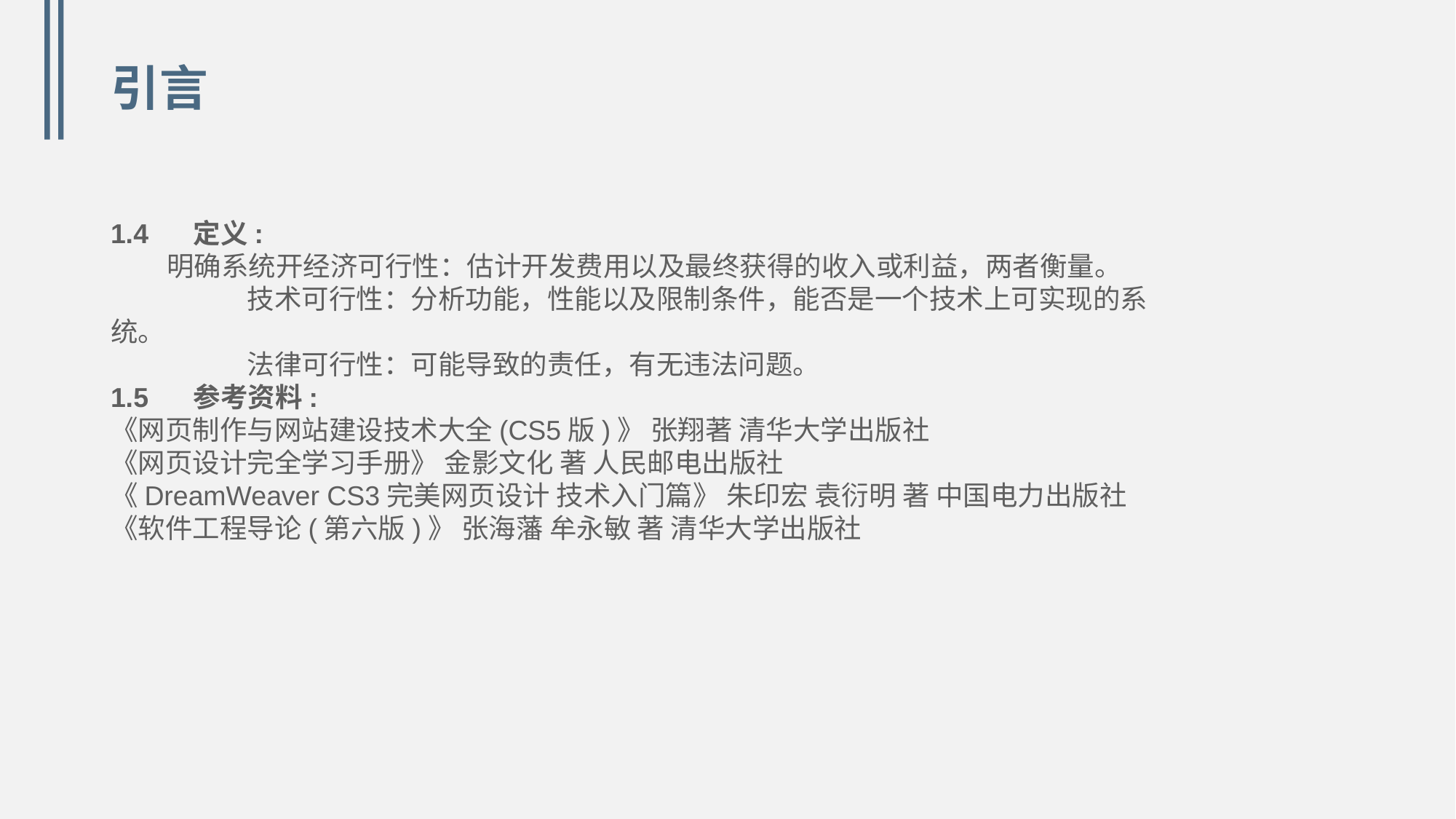

引言

1.4     定义:
        明确系统开经济可行性：估计开发费用以及最终获得的收入或利益，两者衡量。
                     技术可行性：分析功能，性能以及限制条件，能否是一个技术上可实现的系统。
                     法律可行性：可能导致的责任，有无违法问题。
1.5     参考资料:
《网页制作与网站建设技术大全(CS5版)》 张翔著 清华大学出版社
《网页设计完全学习手册》 金影文化 著 人民邮电出版社
《DreamWeaver CS3完美网页设计 技术入门篇》 朱印宏 袁衍明 著 中国电力出版社
《软件工程导论(第六版)》 张海藩 牟永敏 著 清华大学出版社